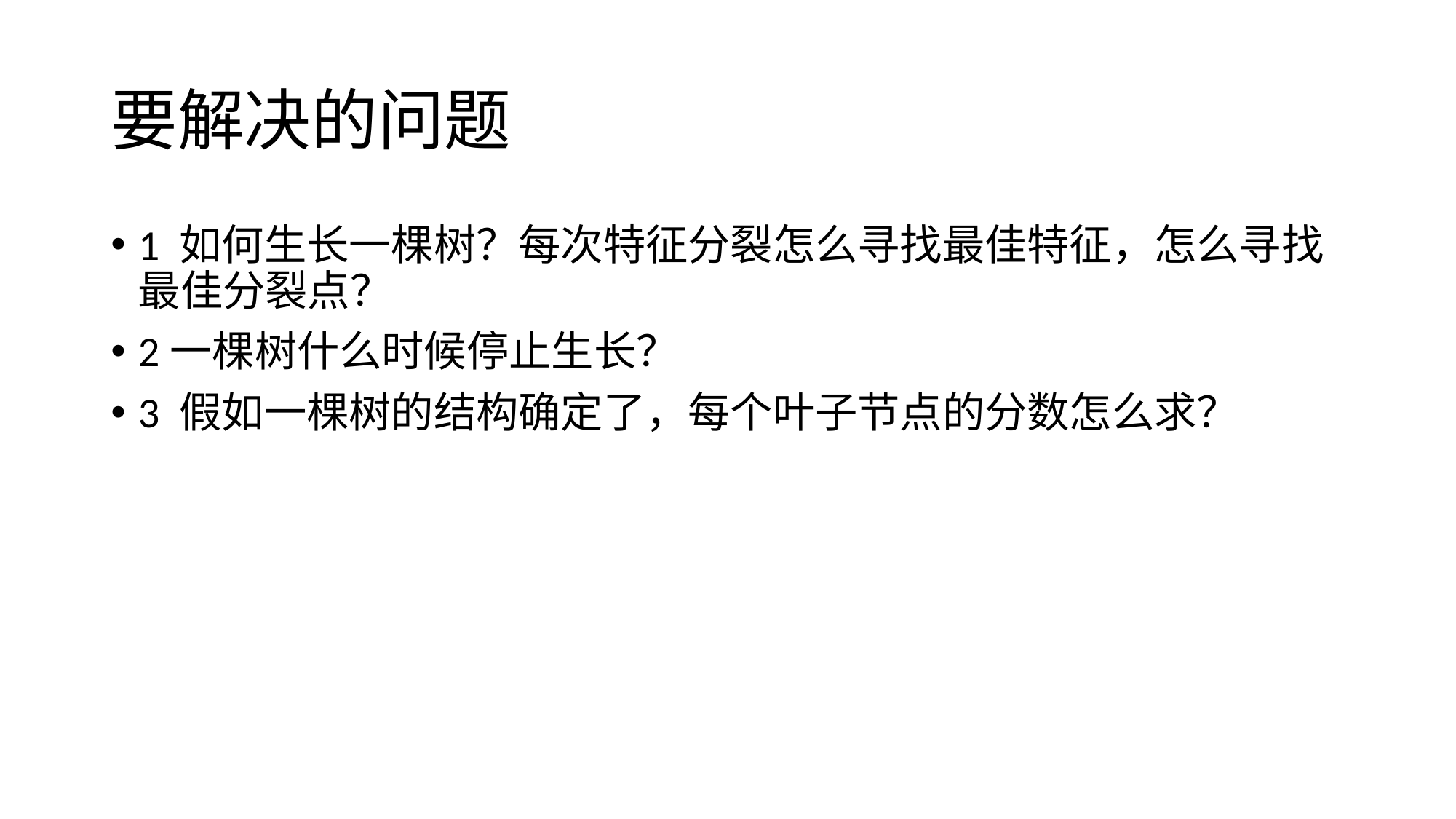

# 要解决的问题

1 如何生长一棵树？每次特征分裂怎么寻找最佳特征，怎么寻找最佳分裂点？
2一棵树什么时候停止生长？
3 假如一棵树的结构确定了，每个叶子节点的分数怎么求？